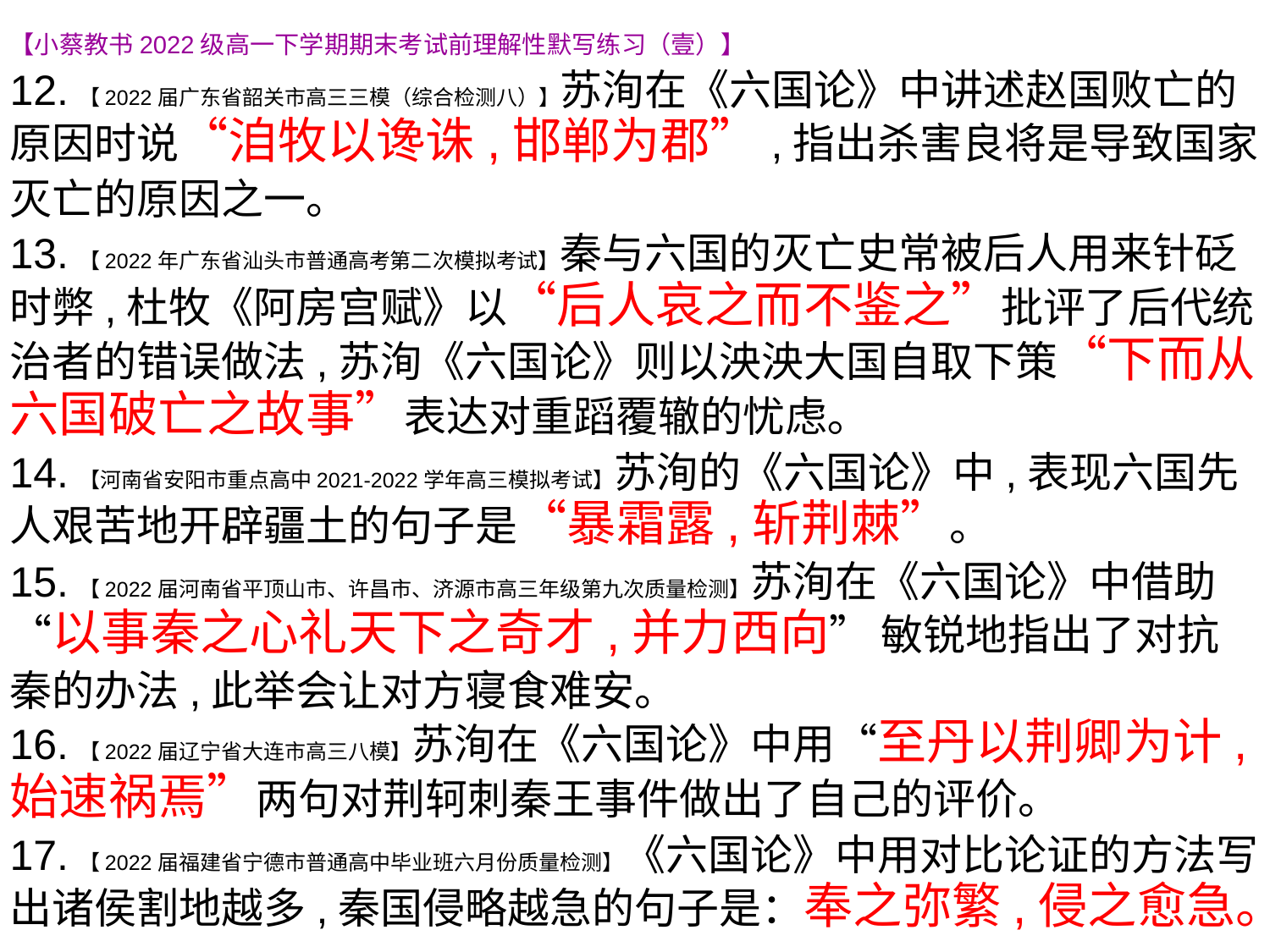

【小蔡教书2022级高一下学期期末考试前理解性默写练习（壹）】
12.【2022届广东省韶关市高三三模（综合检测八）】苏洵在《六国论》中讲述赵国败亡的原因时说“洎牧以谗诛,邯郸为郡”,指出杀害良将是导致国家灭亡的原因之一。
13.【2022年广东省汕头市普通高考第二次模拟考试】秦与六国的灭亡史常被后人用来针砭时弊,杜牧《阿房宫赋》以“后人哀之而不鉴之”批评了后代统治者的错误做法,苏洵《六国论》则以泱泱大国自取下策“下而从六国破亡之故事”表达对重蹈覆辙的忧虑｡
14.【河南省安阳市重点高中2021-2022学年高三模拟考试】苏洵的《六国论》中,表现六国先人艰苦地开辟疆土的句子是“暴霜露,斩荆棘”。
15.【2022届河南省平顶山市、许昌市、济源市高三年级第九次质量检测】苏洵在《六国论》中借助“以事秦之心礼天下之奇才,并力西向” 敏锐地指出了对抗秦的办法,此举会让对方寝食难安。
16.【2022届辽宁省大连市高三八模】苏洵在《六国论》中用“至丹以荆卿为计,始速祸焉”两句对荆轲刺秦王事件做出了自己的评价。
17.【2022届福建省宁德市普通高中毕业班六月份质量检测】《六国论》中用对比论证的方法写出诸侯割地越多,秦国侵略越急的句子是：奉之弥繁,侵之愈急。